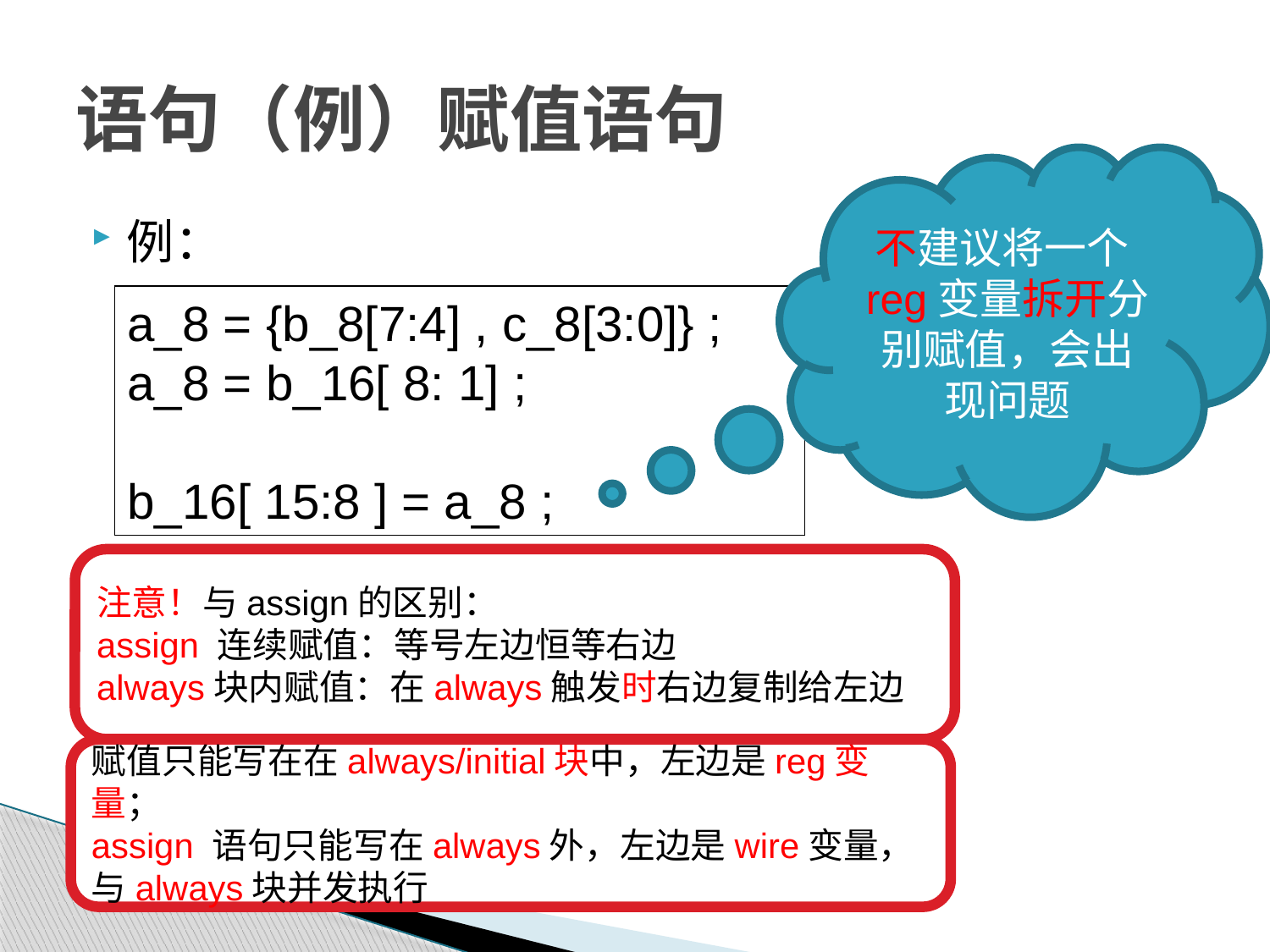

# 语句（例）赋值语句
不建议将一个reg变量拆开分别赋值，会出现问题
例：
a_8 = {b_8[7:4] , c_8[3:0]} ;
a_8 = b_16[ 8: 1] ;

b_16[ 15:8 ] = a_8 ;
注意！与assign的区别：
assign 连续赋值：等号左边恒等右边
always块内赋值：在always触发时右边复制给左边
赋值只能写在在always/initial块中，左边是reg变量；
assign 语句只能写在always外，左边是wire变量，与always块并发执行